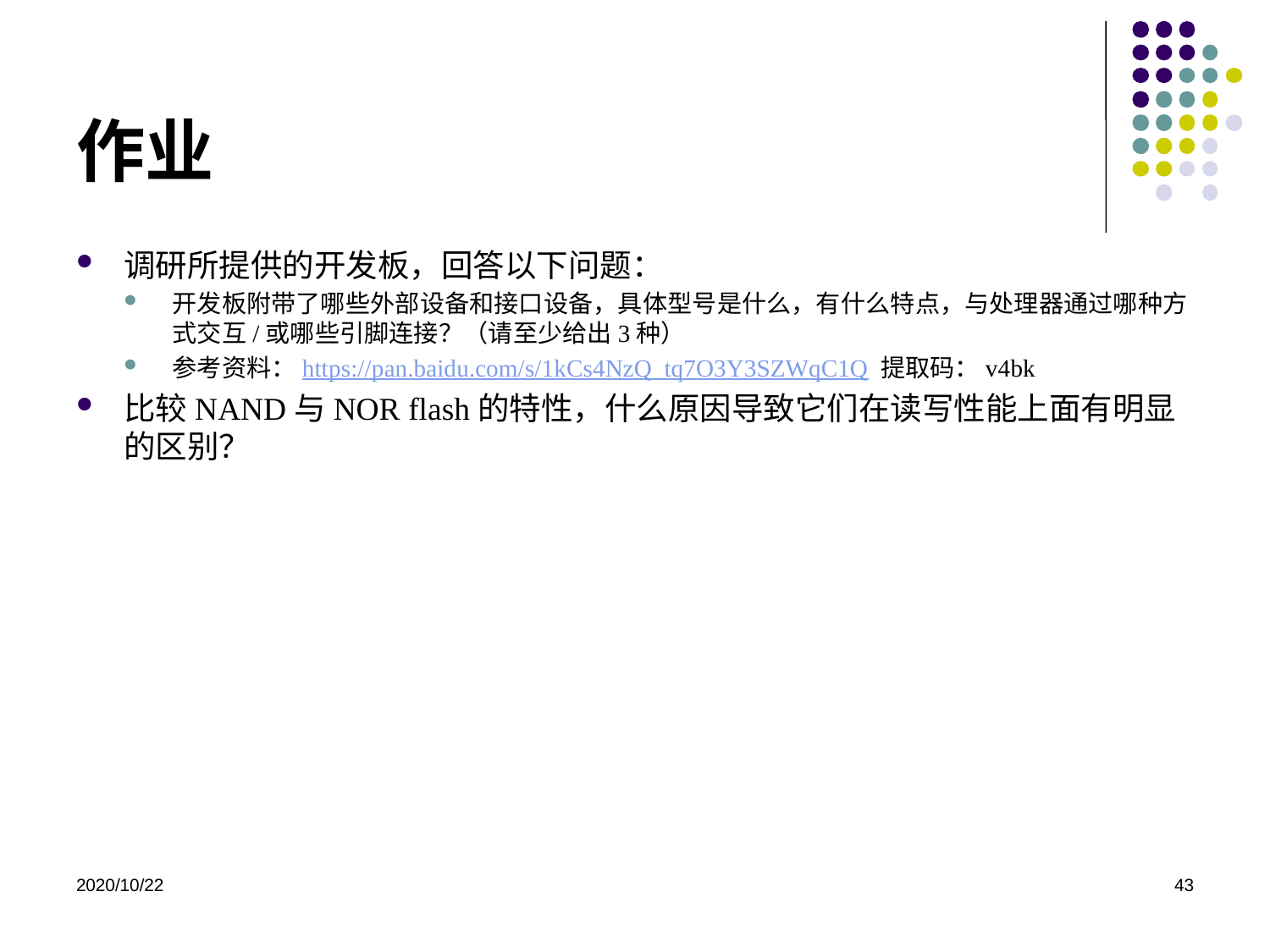

# 作业
调研所提供的开发板，回答以下问题：
开发板附带了哪些外部设备和接口设备，具体型号是什么，有什么特点，与处理器通过哪种方式交互/或哪些引脚连接？（请至少给出3种）
参考资料：https://pan.baidu.com/s/1kCs4NzQ_tq7O3Y3SZWqC1Q 提取码：v4bk
比较NAND与NOR flash的特性，什么原因导致它们在读写性能上面有明显的区别？
2020/10/22
43